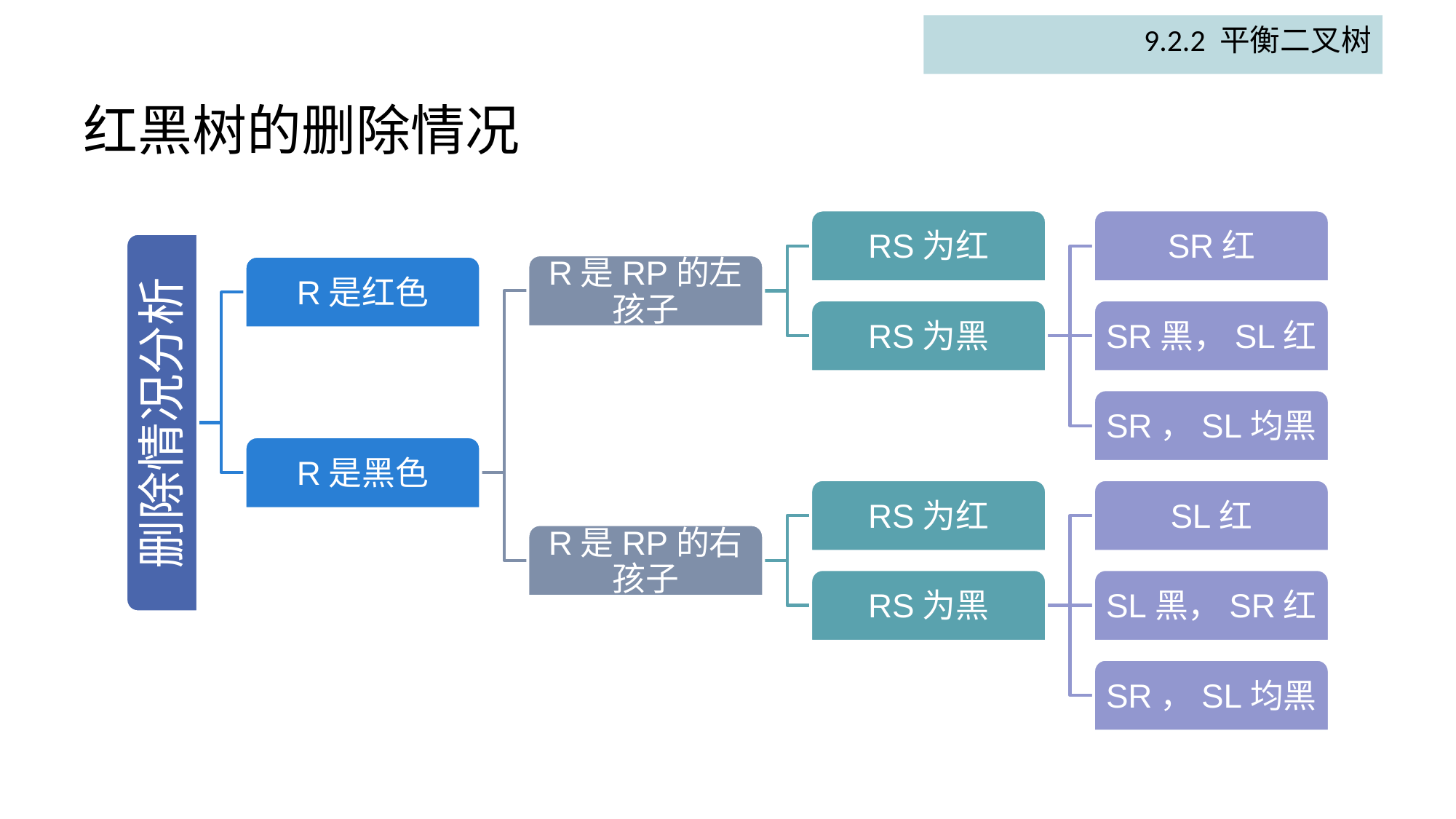

9.2.2 平衡二叉树
# 红黑树的删除情况

删除情况分析
R是红色
R是黑色
R是RP的左孩子
RS为红
RS为黑
SR红
SR黑，SL红
SR，SL均黑
R是RP的右孩子
RS为红
RS为黑
SL红
SL黑，SR红
SR，SL均黑